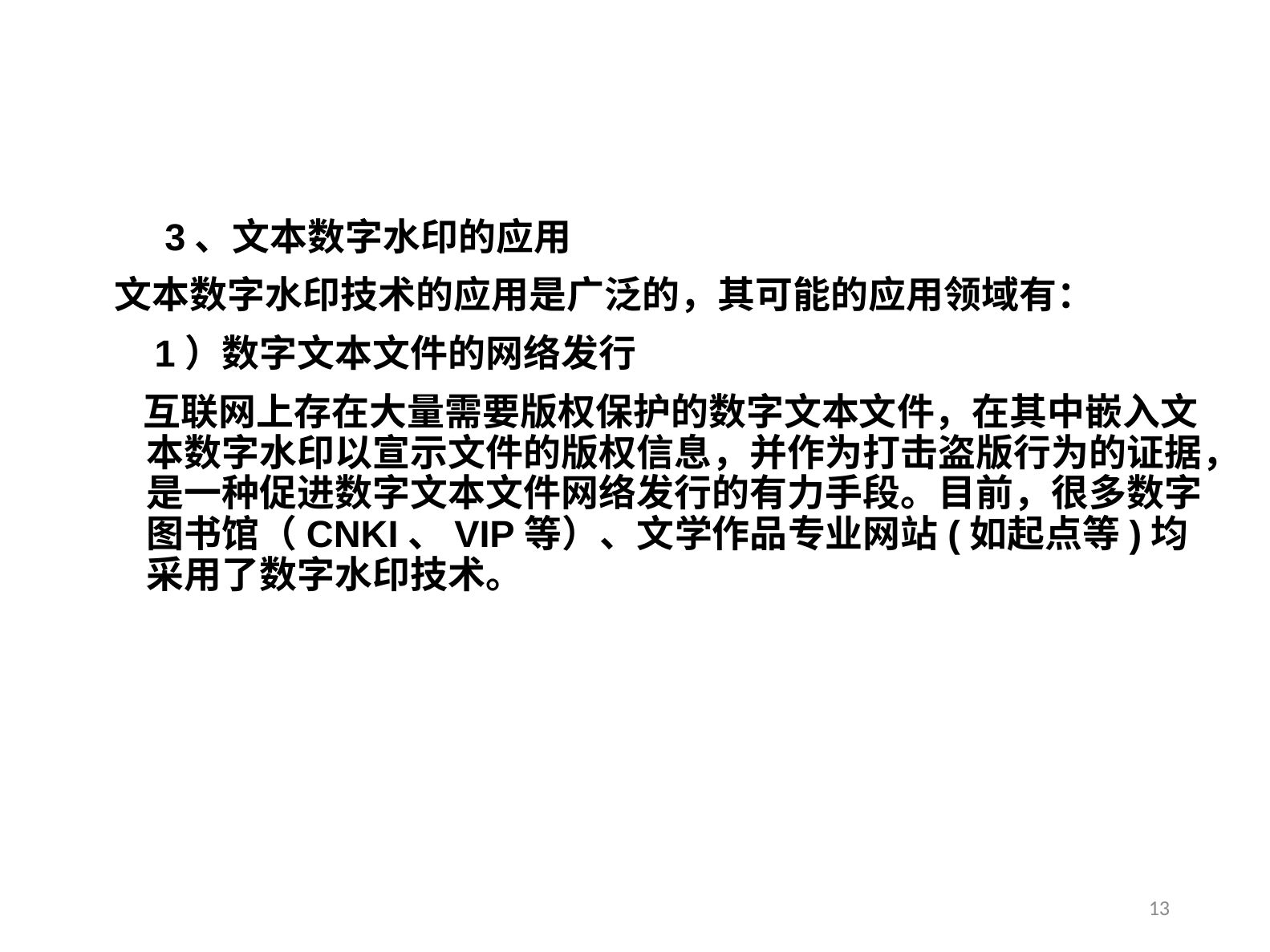

3、文本数字水印的应用
    文本数字水印技术的应用是广泛的，其可能的应用领域有：
        1）数字文本文件的网络发行
　    互联网上存在大量需要版权保护的数字文本文件，在其中嵌入文本数字水印以宣示文件的版权信息，并作为打击盗版行为的证据，是一种促进数字文本文件网络发行的有力手段。目前，很多数字图书馆（CNKI、VIP等）、文学作品专业网站(如起点等)均采用了数字水印技术。
13